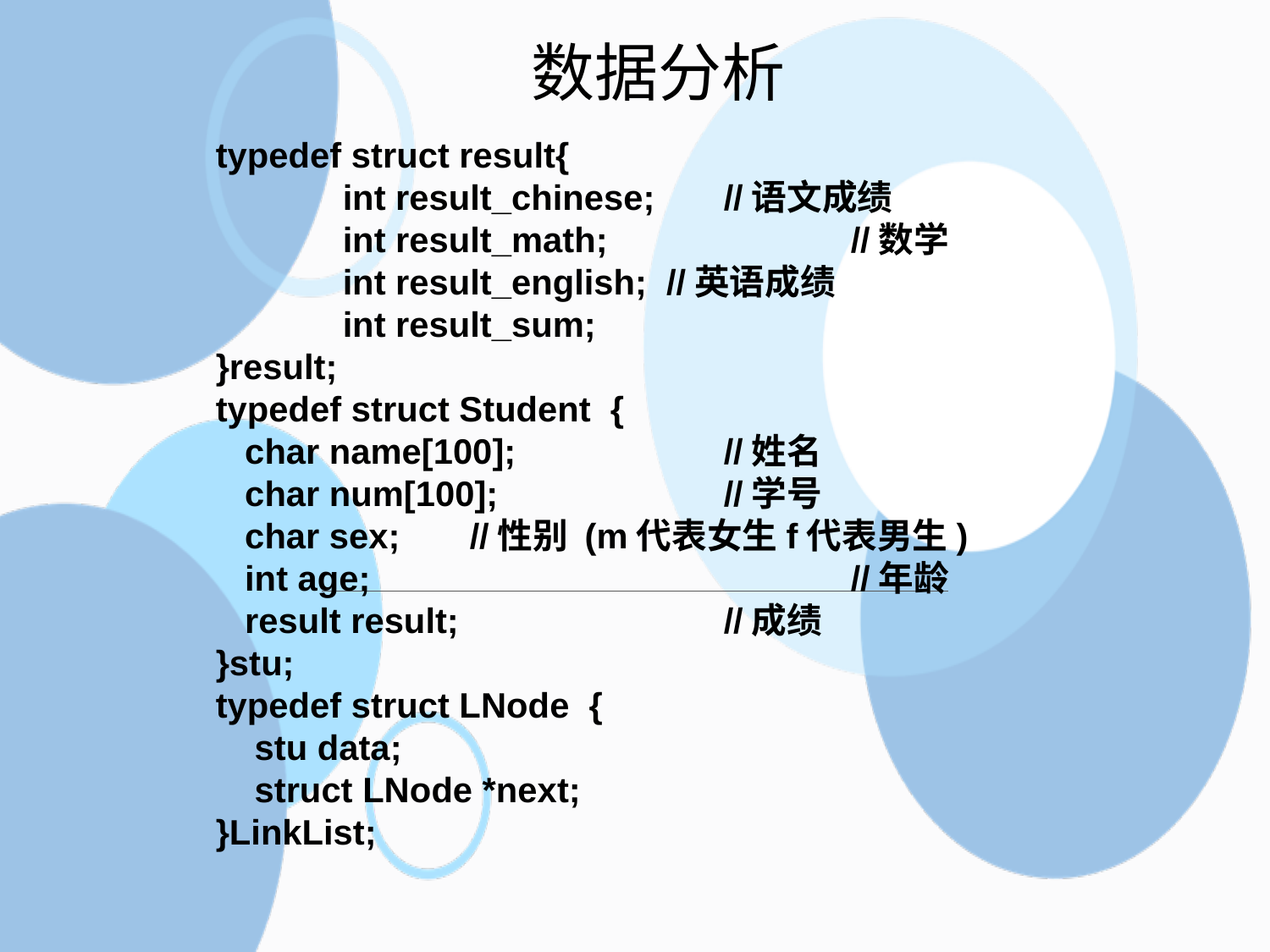

数据分析
typedef struct result{
	int result_chinese;	//语文成绩
	int result_math;		//数学
	int result_english;  //英语成绩
	int result_sum;
}result;
typedef struct Student  {
   char name[100]; 		//姓名
   char num[100];  		//学号
   char sex;	//性别 (m代表女生f代表男生)
   int age;				//年龄
   result result;			//成绩
}stu;
typedef struct LNode  {
    stu data;
    struct LNode *next;
}LinkList;